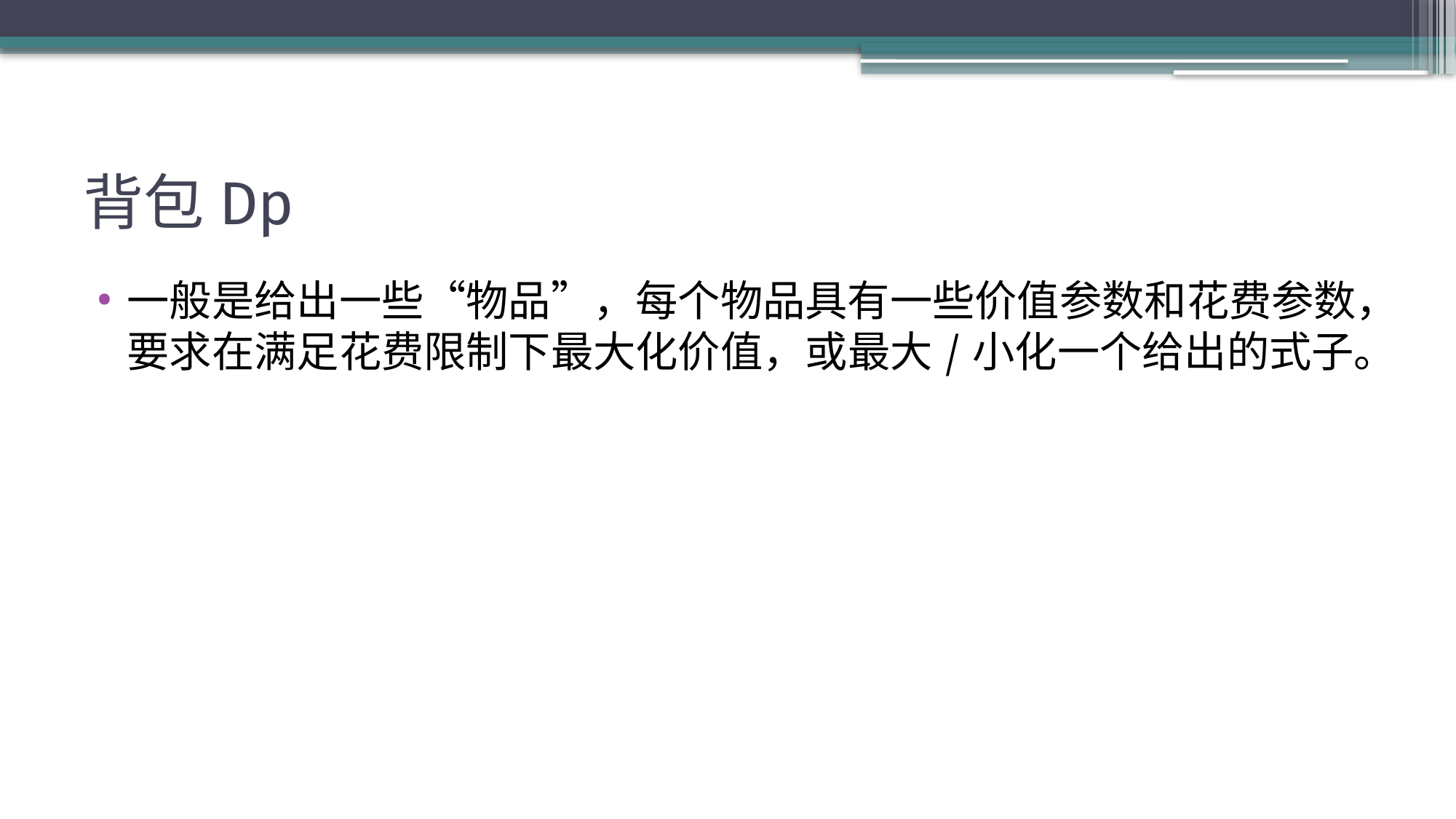

# 背包Dp
一般是给出一些“物品”，每个物品具有一些价值参数和花费参数，要求在满足花费限制下最大化价值，或最大/小化一个给出的式子。